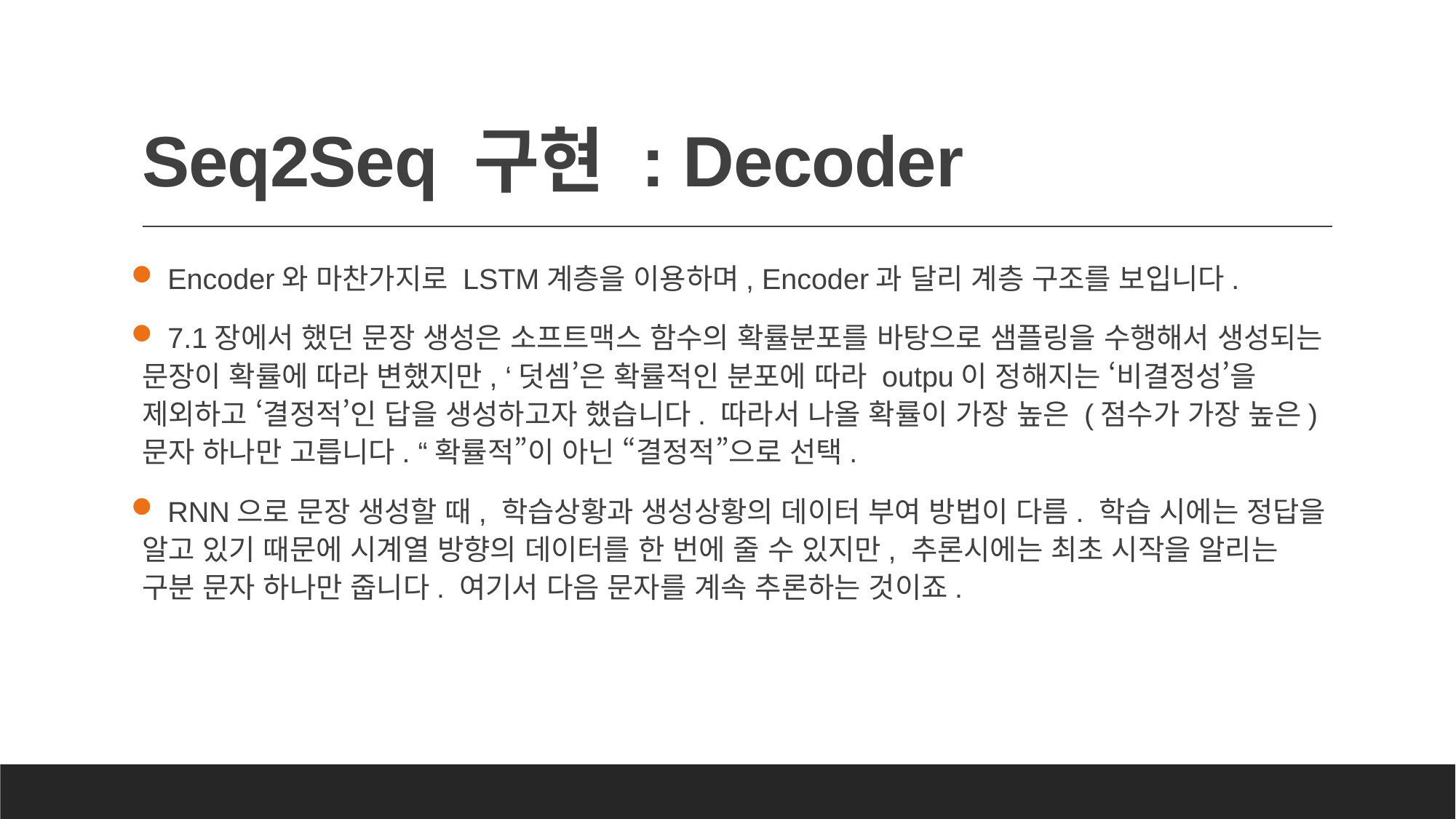

# Seq2Seq 구현 : Decoder
 Encoder와 마찬가지로 LSTM계층을 이용하며, Encoder과 달리 계층 구조를 보입니다.
 7.1장에서 했던 문장 생성은 소프트맥스 함수의 확률분포를 바탕으로 샘플링을 수행해서 생성되는 문장이 확률에 따라 변했지만, ‘덧셈’은 확률적인 분포에 따라 outpu이 정해지는 ‘비결정성’을 제외하고 ‘결정적’인 답을 생성하고자 했습니다. 따라서 나올 확률이 가장 높은 (점수가 가장 높은) 문자 하나만 고릅니다. “확률적”이 아닌 “결정적”으로 선택.
 RNN으로 문장 생성할 때, 학습상황과 생성상황의 데이터 부여 방법이 다름. 학습 시에는 정답을 알고 있기 때문에 시계열 방향의 데이터를 한 번에 줄 수 있지만, 추론시에는 최초 시작을 알리는 구분 문자 하나만 줍니다. 여기서 다음 문자를 계속 추론하는 것이죠.